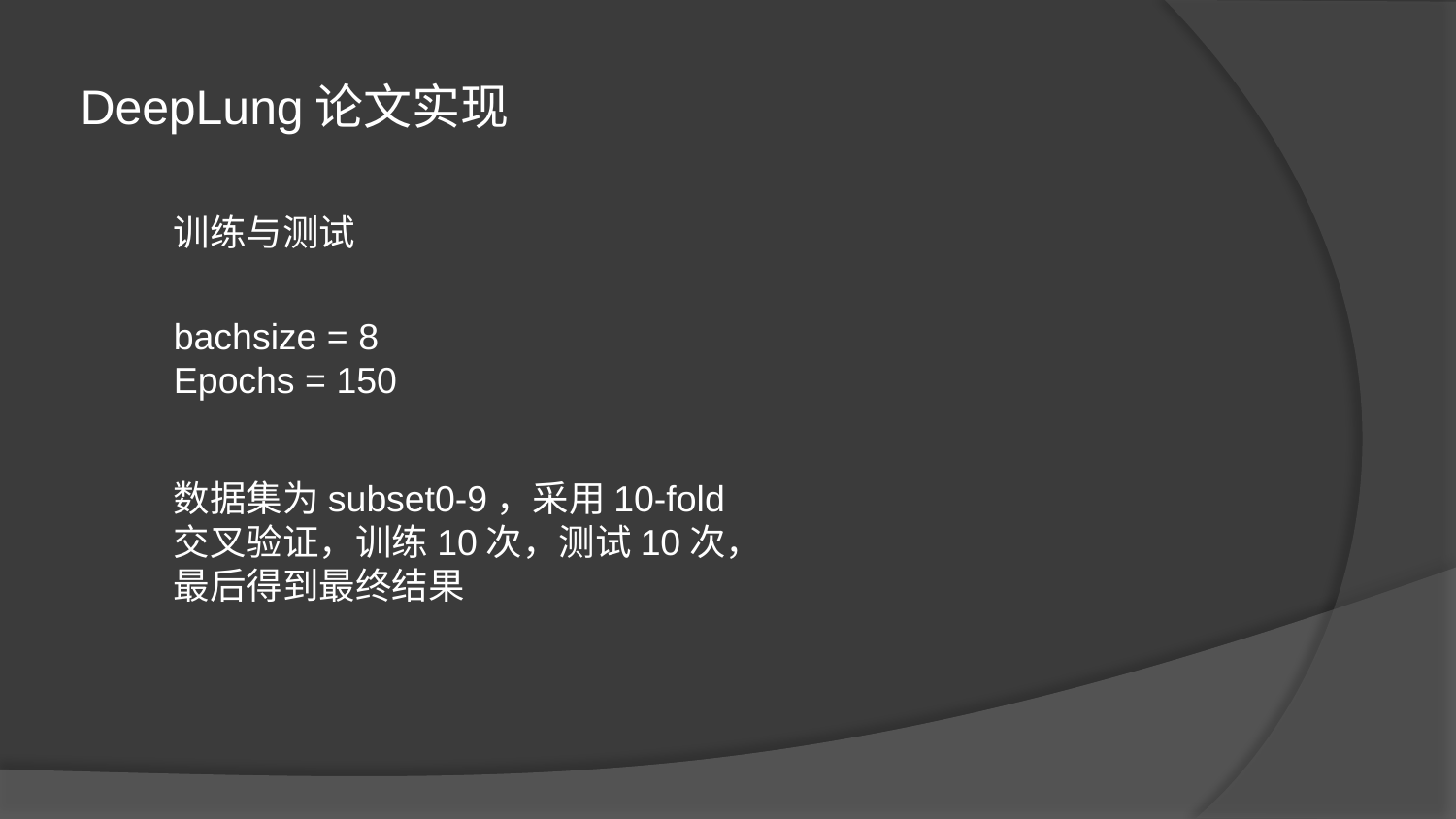

DeepLung论文实现
训练与测试
bachsize = 8
Epochs = 150
数据集为subset0-9，采用10-fold交叉验证，训练10次，测试10次，最后得到最终结果